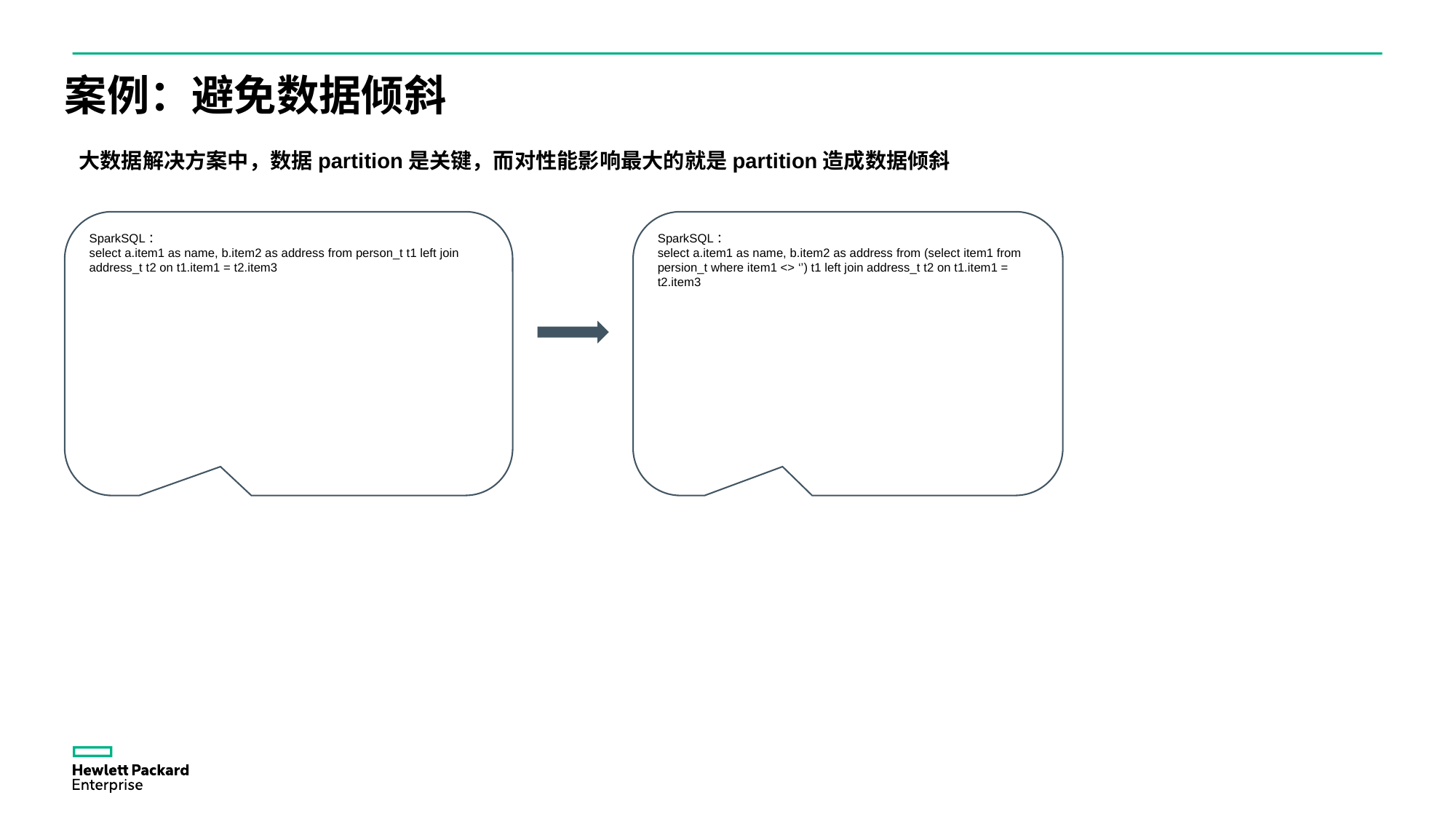

案例：避免数据倾斜
大数据解决方案中，数据partition是关键，而对性能影响最大的就是partition造成数据倾斜
SparkSQL：
select a.item1 as name, b.item2 as address from person_t t1 left join address_t t2 on t1.item1 = t2.item3
SparkSQL：
select a.item1 as name, b.item2 as address from (select item1 from persion_t where item1 <> ‘’) t1 left join address_t t2 on t1.item1 = t2.item3